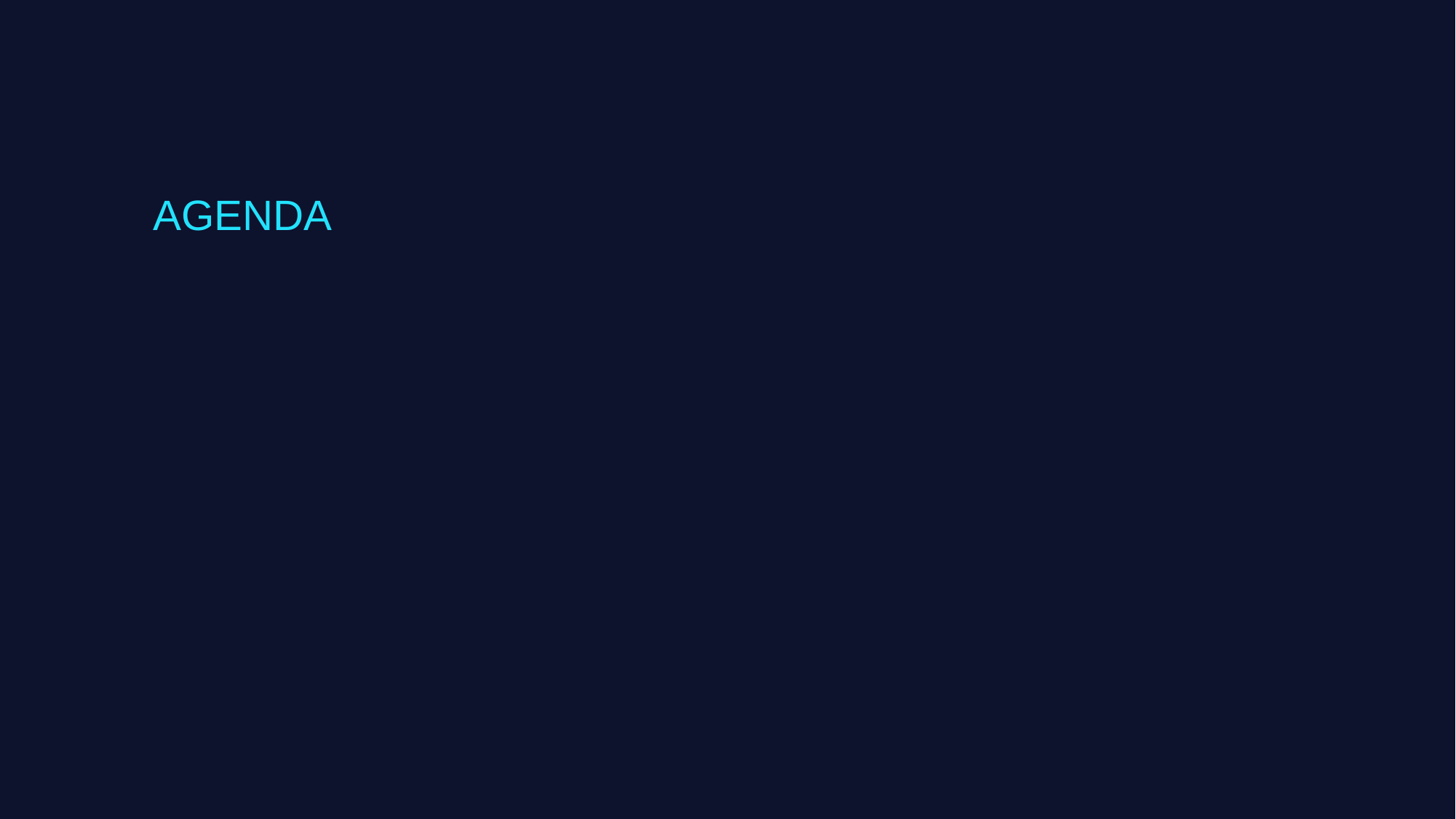

Ⅰ.
ⅠⅠ.
ⅠⅠⅠ.
ⅠⅤ.
AGENDA
소개
아이콘 사용법
아키텍처 다이어그램 예시
상품 별 아이콘